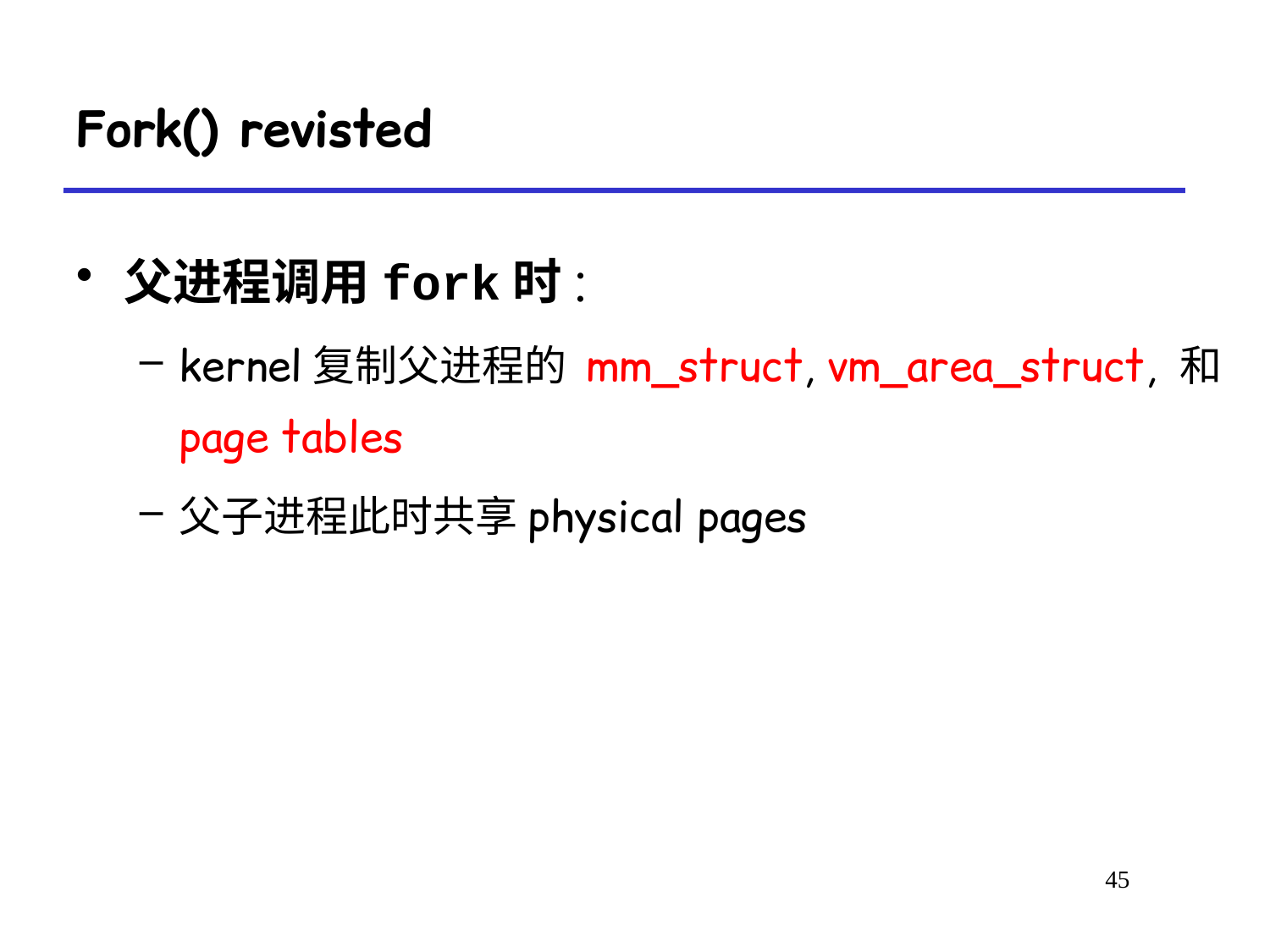

Fork() revisted
父进程调用fork时:
kernel复制父进程的 mm_struct, vm_area_struct, 和 page tables
父子进程此时共享physical pages

# 45